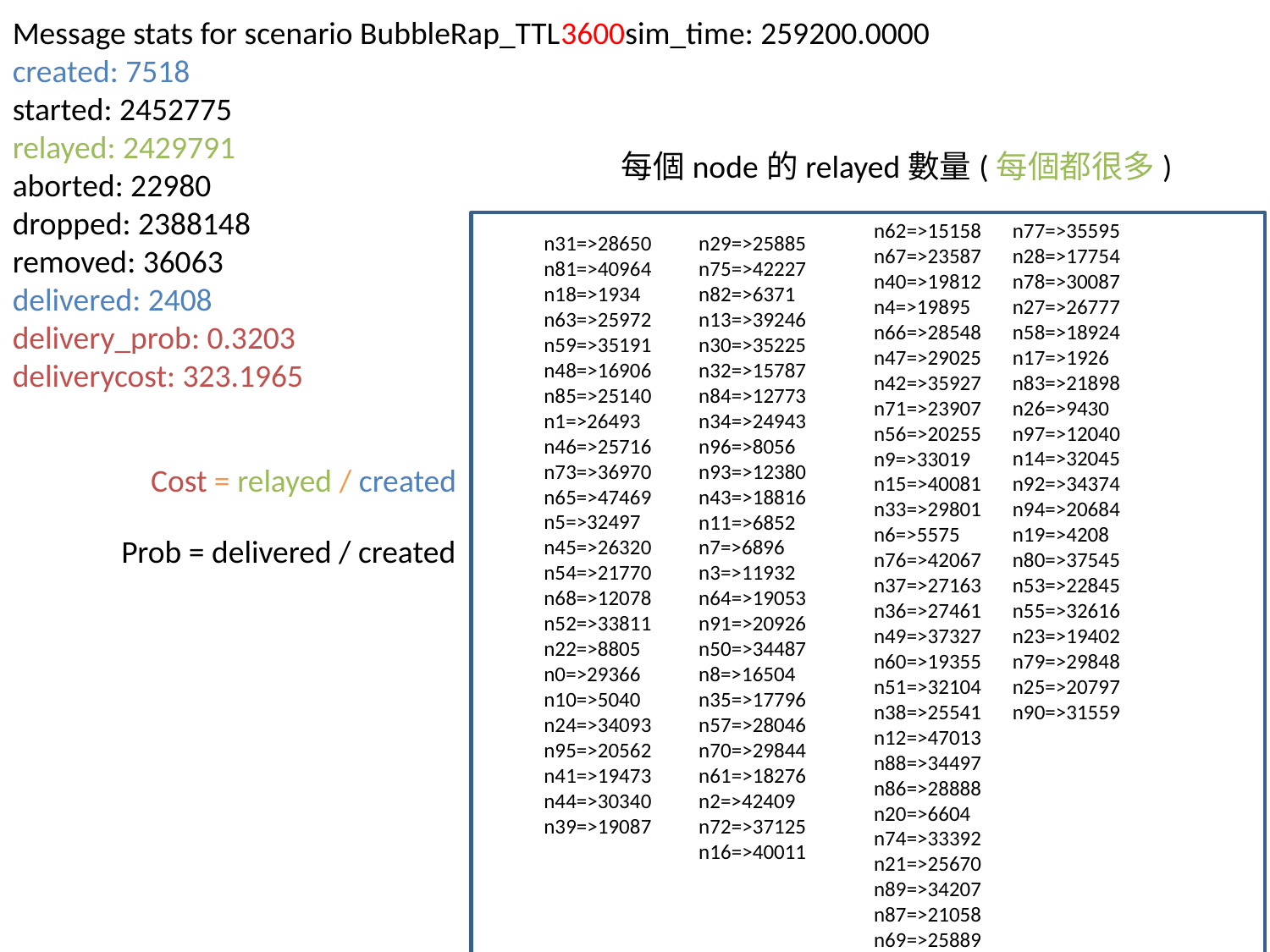

Message stats for scenario BubbleRap_TTL3600sim_time: 259200.0000
created: 7518
started: 2452775
relayed: 2429791
aborted: 22980
dropped: 2388148
removed: 36063
delivered: 2408
delivery_prob: 0.3203
deliverycost: 323.1965
每個node的relayed數量(每個都很多)
n62=>15158
n67=>23587
n40=>19812
n4=>19895
n66=>28548
n47=>29025
n42=>35927
n71=>23907
n56=>20255
n9=>33019
n15=>40081
n33=>29801
n6=>5575
n76=>42067
n37=>27163
n36=>27461
n49=>37327
n60=>19355
n51=>32104
n38=>25541
n12=>47013
n88=>34497
n86=>28888
n20=>6604
n74=>33392
n21=>25670
n89=>34207
n87=>21058
n69=>25889
n77=>35595
n28=>17754
n78=>30087
n27=>26777
n58=>18924
n17=>1926
n83=>21898
n26=>9430
n97=>12040
n14=>32045
n92=>34374
n94=>20684
n19=>4208
n80=>37545
n53=>22845
n55=>32616
n23=>19402
n79=>29848
n25=>20797
n90=>31559

n31=>28650
n81=>40964
n18=>1934
n63=>25972
n59=>35191
n48=>16906
n85=>25140
n1=>26493
n46=>25716
n73=>36970
n65=>47469
n5=>32497
n45=>26320
n54=>21770
n68=>12078
n52=>33811
n22=>8805
n0=>29366
n10=>5040
n24=>34093
n95=>20562
n41=>19473
n44=>30340
n39=>19087
n29=>25885
n75=>42227
n82=>6371
n13=>39246
n30=>35225
n32=>15787
n84=>12773
n34=>24943
n96=>8056
n93=>12380
n43=>18816
n11=>6852
n7=>6896
n3=>11932
n64=>19053
n91=>20926
n50=>34487
n8=>16504
n35=>17796
n57=>28046
n70=>29844
n61=>18276
n2=>42409
n72=>37125
n16=>40011
Cost = relayed / created
Prob = delivered / created